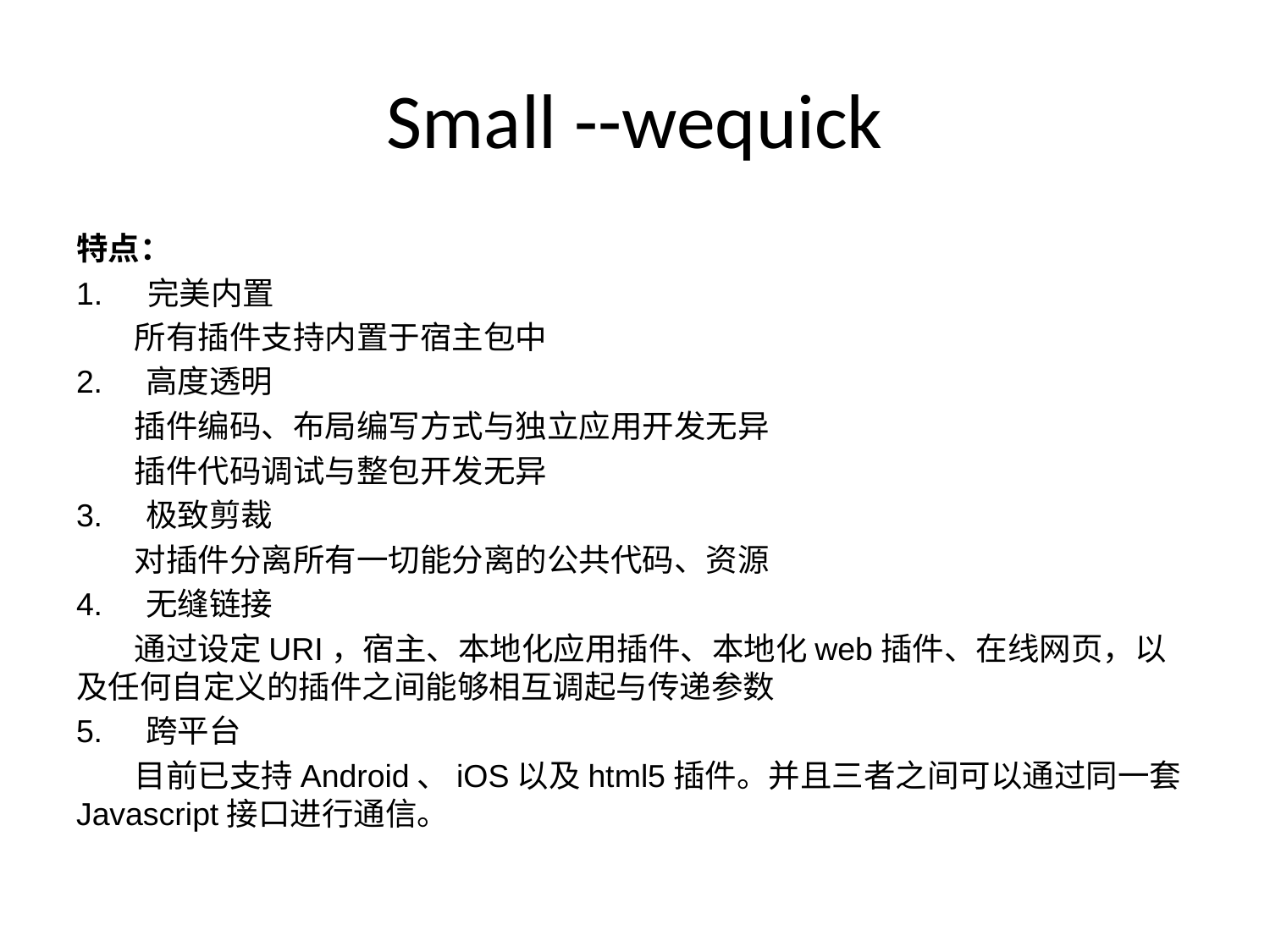

# Small --wequick
特点：
完美内置
       所有插件支持内置于宿主包中
2.    高度透明
       插件编码、布局编写方式与独立应用开发无异
       插件代码调试与整包开发无异
3.    极致剪裁
       对插件分离所有一切能分离的公共代码、资源
4.    无缝链接
       通过设定URI，宿主、本地化应用插件、本地化web插件、在线网页，以及任何自定义的插件之间能够相互调起与传递参数
5.    跨平台
       目前已支持Android、iOS以及html5插件。并且三者之间可以通过同一套Javascript接口进行通信。